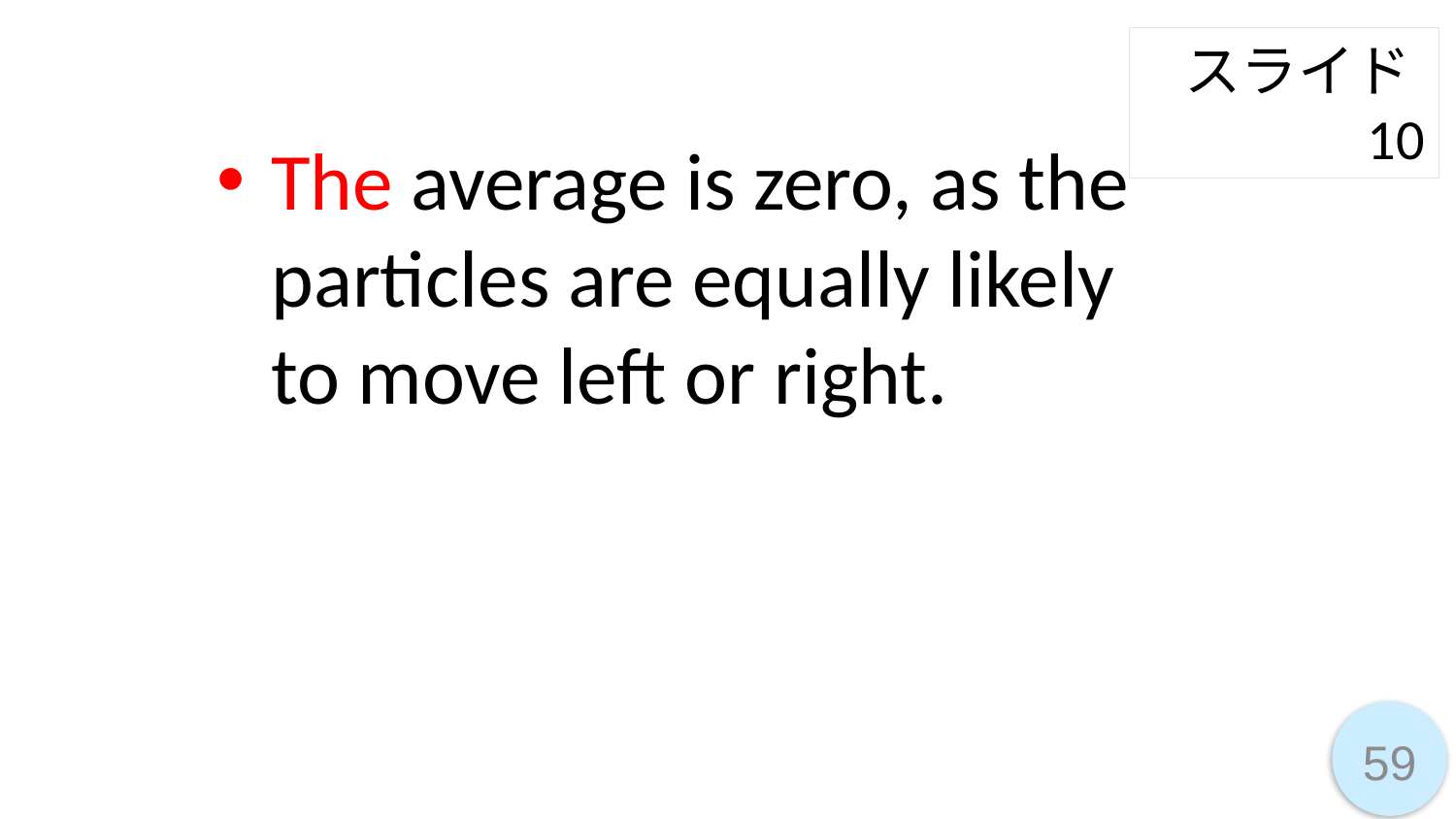

スライド10
The average is zero, as the particles are equally likely to move left or right.
59